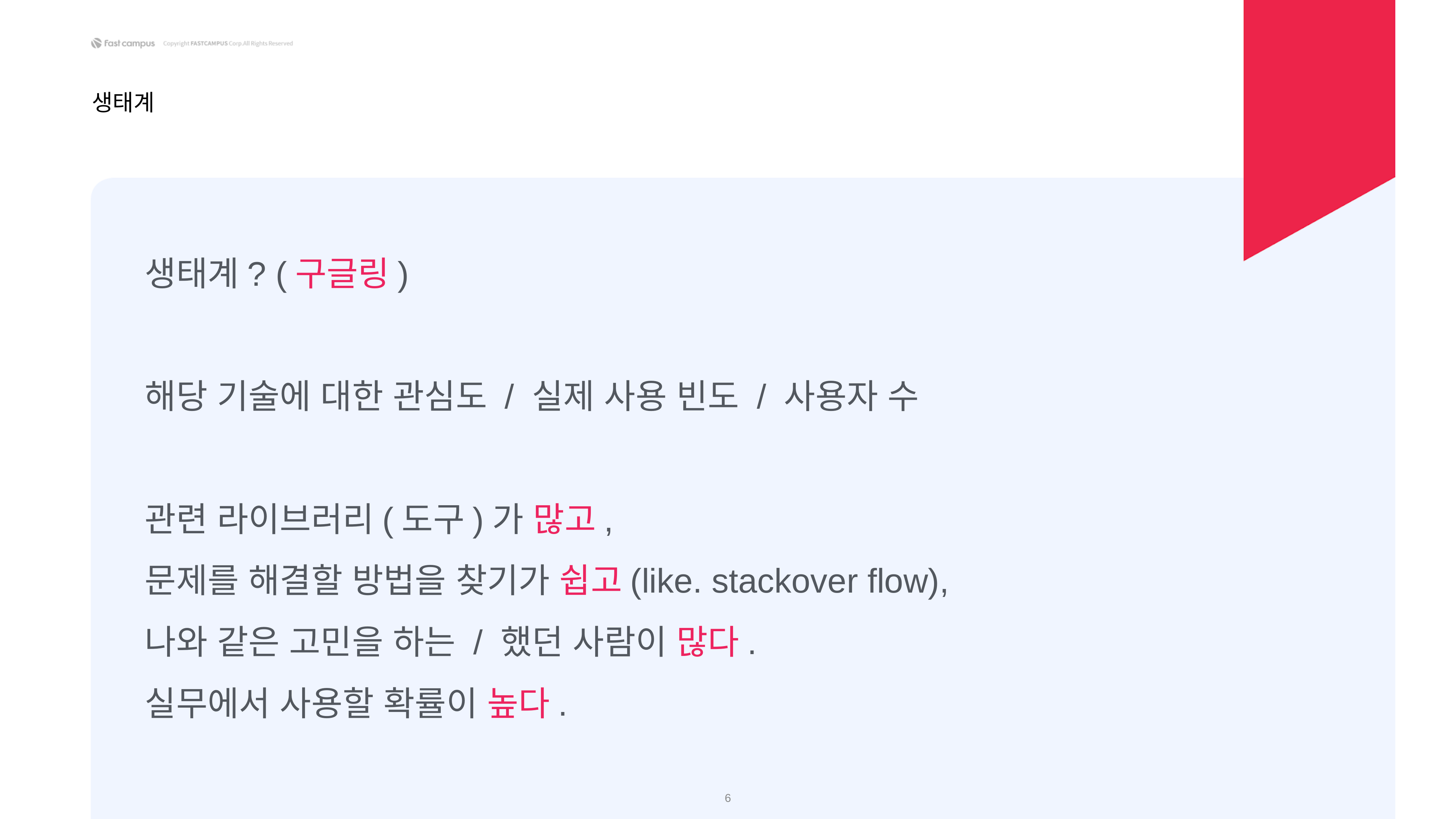

생태계
생태계? (구글링)

해당 기술에 대한 관심도 / 실제 사용 빈도 / 사용자 수

관련 라이브러리(도구)가 많고,
문제를 해결할 방법을 찾기가 쉽고(like. stackover flow),
나와 같은 고민을 하는 / 했던 사람이 많다.
실무에서 사용할 확률이 높다.
6